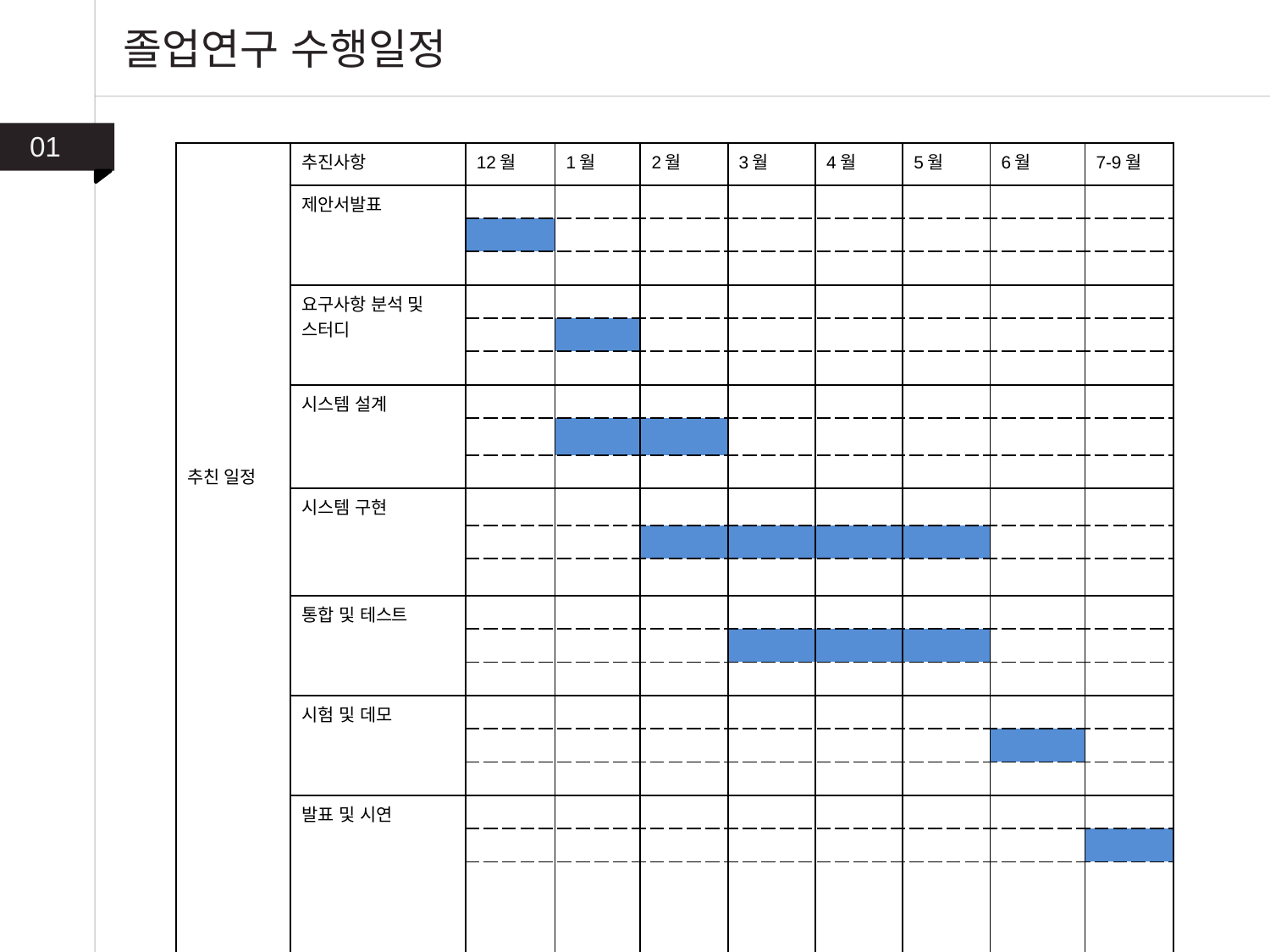

졸업연구 수행일정
01

| 추친 일정 | 추진사항 | 12월 | 1월 | 2월 | 3월 | 4월 | 5월 | 6월 | 7-9월 |
| --- | --- | --- | --- | --- | --- | --- | --- | --- | --- |
|  | 제안서발표 |  |  |  |  |  |  |  |  |
|  |  |  |  |  |  |  |  |  |  |
|  |  |  |  |  |  |  |  |  |  |
|  | 요구사항 분석 및 스터디 |  |  |  |  |  |  |  |  |
|  |  |  |  |  |  |  |  |  |  |
|  |  |  |  |  |  |  |  |  |  |
|  | 시스템 설계 |  |  |  |  |  |  |  |  |
|  |  |  |  |  |  |  |  |  |  |
|  |  |  |  |  |  |  |  |  |  |
|  | 시스템 구현 |  |  |  |  |  |  |  |  |
|  |  |  |  |  |  |  |  |  |  |
|  |  |  |  |  |  |  |  |  |  |
|  | 통합 및 테스트 |  |  |  |  |  |  |  |  |
|  |  |  |  |  |  |  |  |  |  |
|  |  |  |  |  |  |  |  |  |  |
|  | 시험 및 데모 |  |  |  |  |  |  |  |  |
|  |  |  |  |  |  |  |  |  |  |
|  |  |  |  |  |  |  |  |  |  |
|  | 발표 및 시연 |  |  |  |  |  |  |  |  |
|  |  |  |  |  |  |  |  |  |  |
|  |  |  |  |  |  |  |  |  |  |